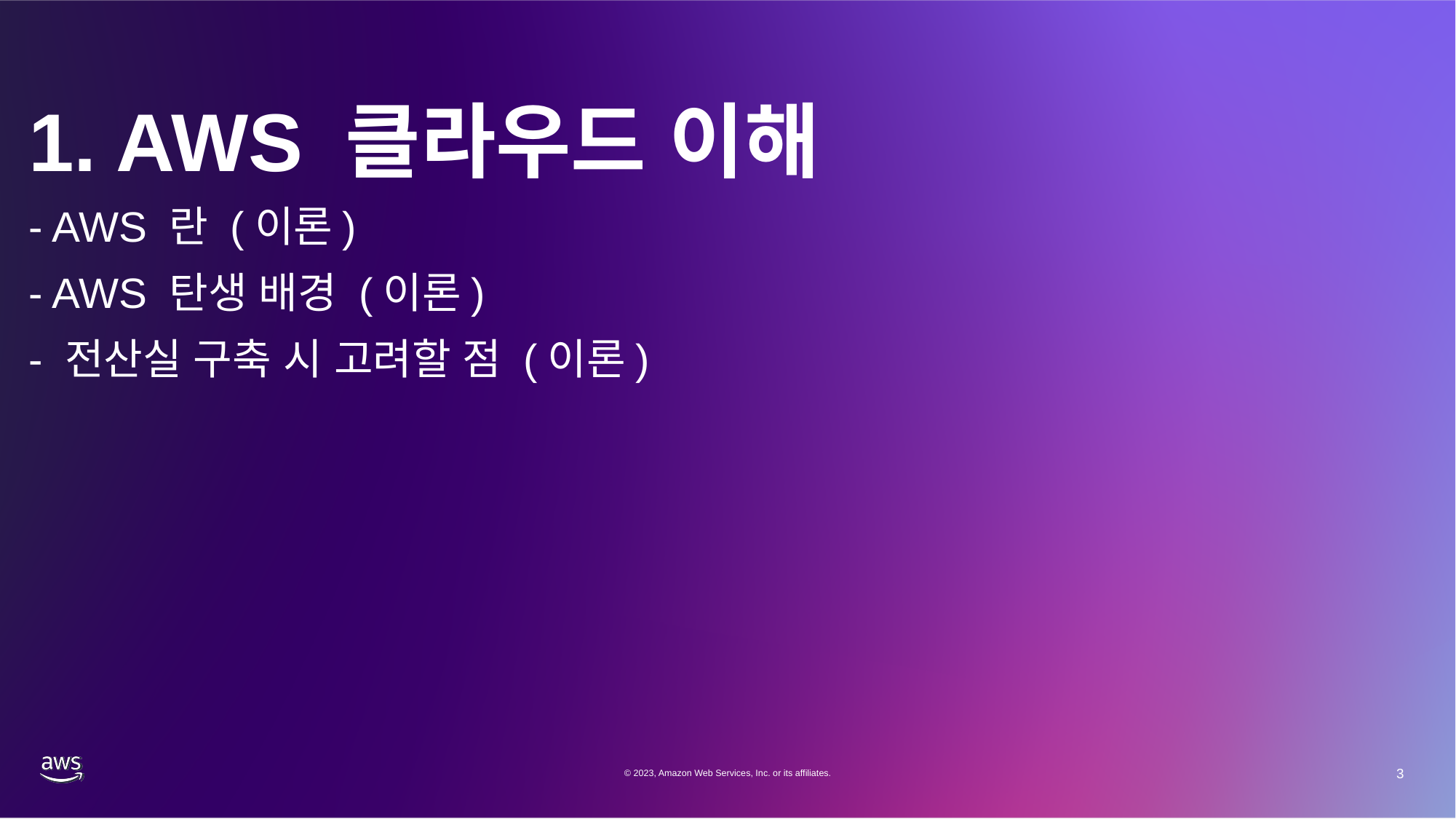

# 1. AWS 클라우드 이해
- AWS 란 (이론)
- AWS 탄생 배경 (이론)
- 전산실 구축 시 고려할 점 (이론)
© 2023, Amazon Web Services, Inc. or its affiliates.
3